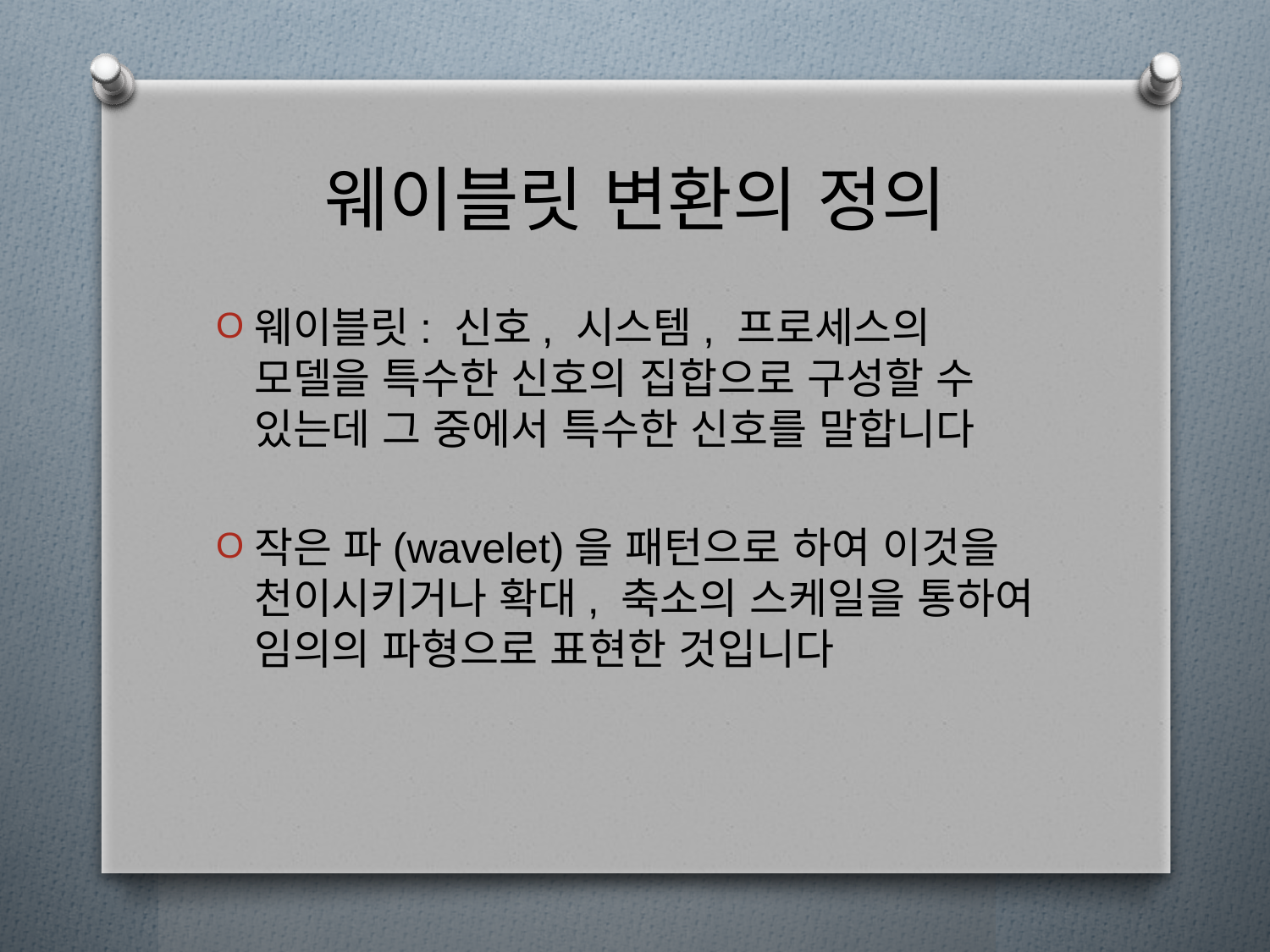

# 웨이블릿 변환의 정의
웨이블릿: 신호, 시스템, 프로세스의 모델을 특수한 신호의 집합으로 구성할 수 있는데 그 중에서 특수한 신호를 말합니다

작은 파(wavelet)을 패턴으로 하여 이것을 천이시키거나 확대, 축소의 스케일을 통하여 임의의 파형으로 표현한 것입니다